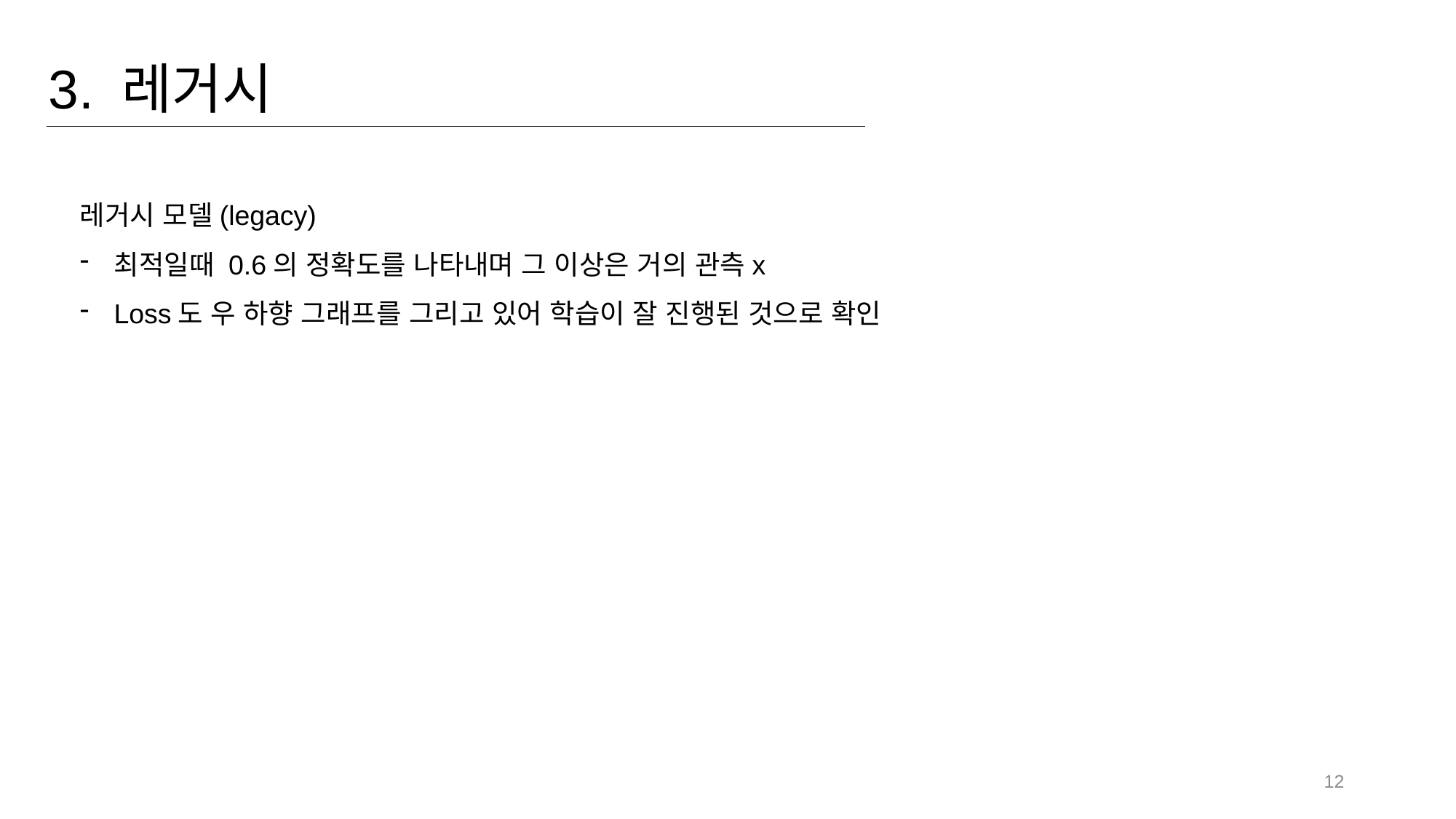

3. 레거시
레거시 모델(legacy)
최적일때 0.6의 정확도를 나타내며 그 이상은 거의 관측x
Loss도 우 하향 그래프를 그리고 있어 학습이 잘 진행된 것으로 확인
12